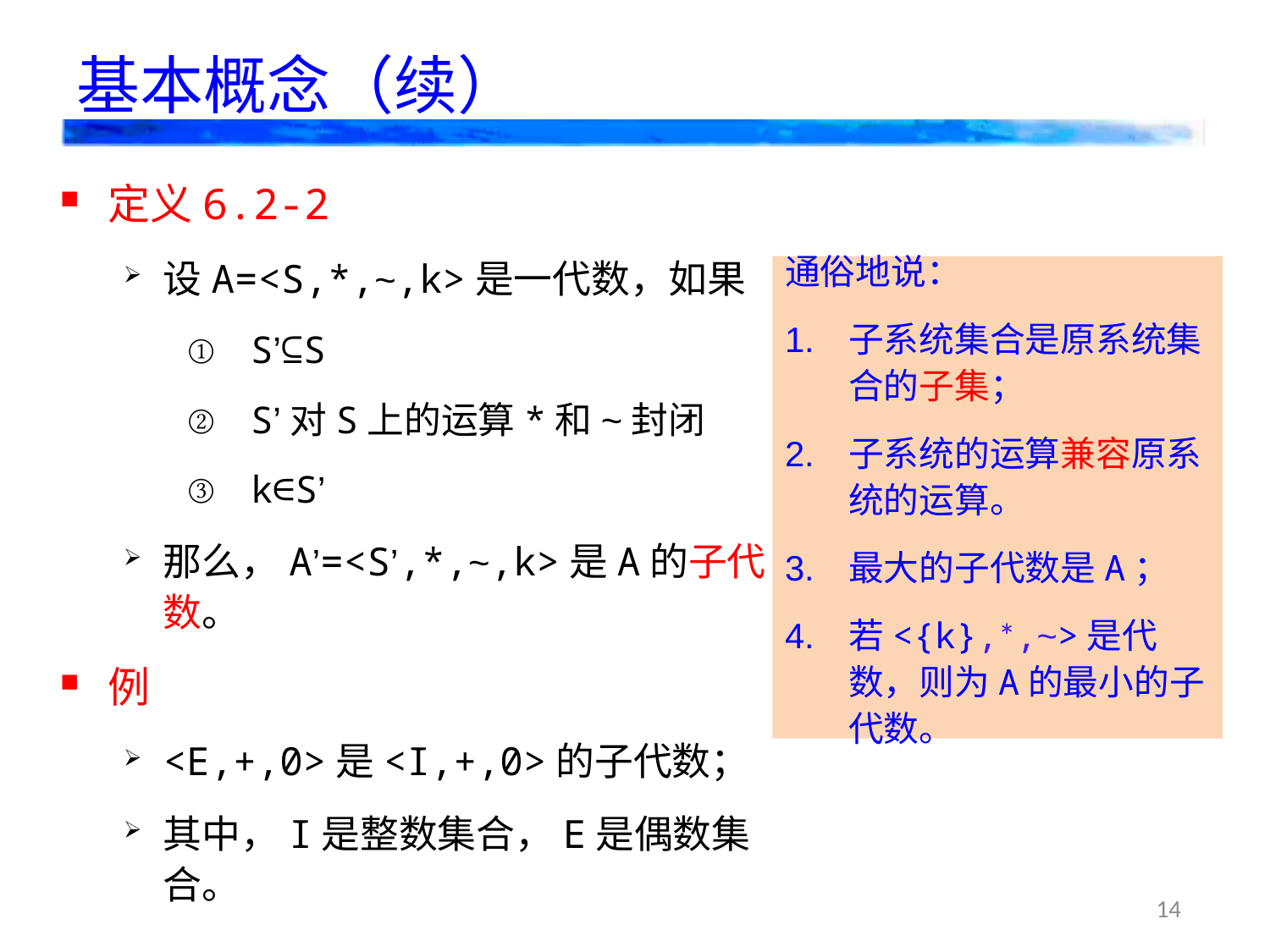

# 基本概念（续）
定义6.2-2
设A=<S,*,~,k>是一代数，如果
S’⊆S
S’对S上的运算*和~封闭
k∈S’
那么，A’=<S’,*,~,k>是A的子代数。
例
<E,+,0>是<I,+,0>的子代数；
其中，I是整数集合，E是偶数集合。
通俗地说：
子系统集合是原系统集合的子集；
子系统的运算兼容原系统的运算。
最大的子代数是A；
若<{k},*,~>是代数，则为A的最小的子代数。
14